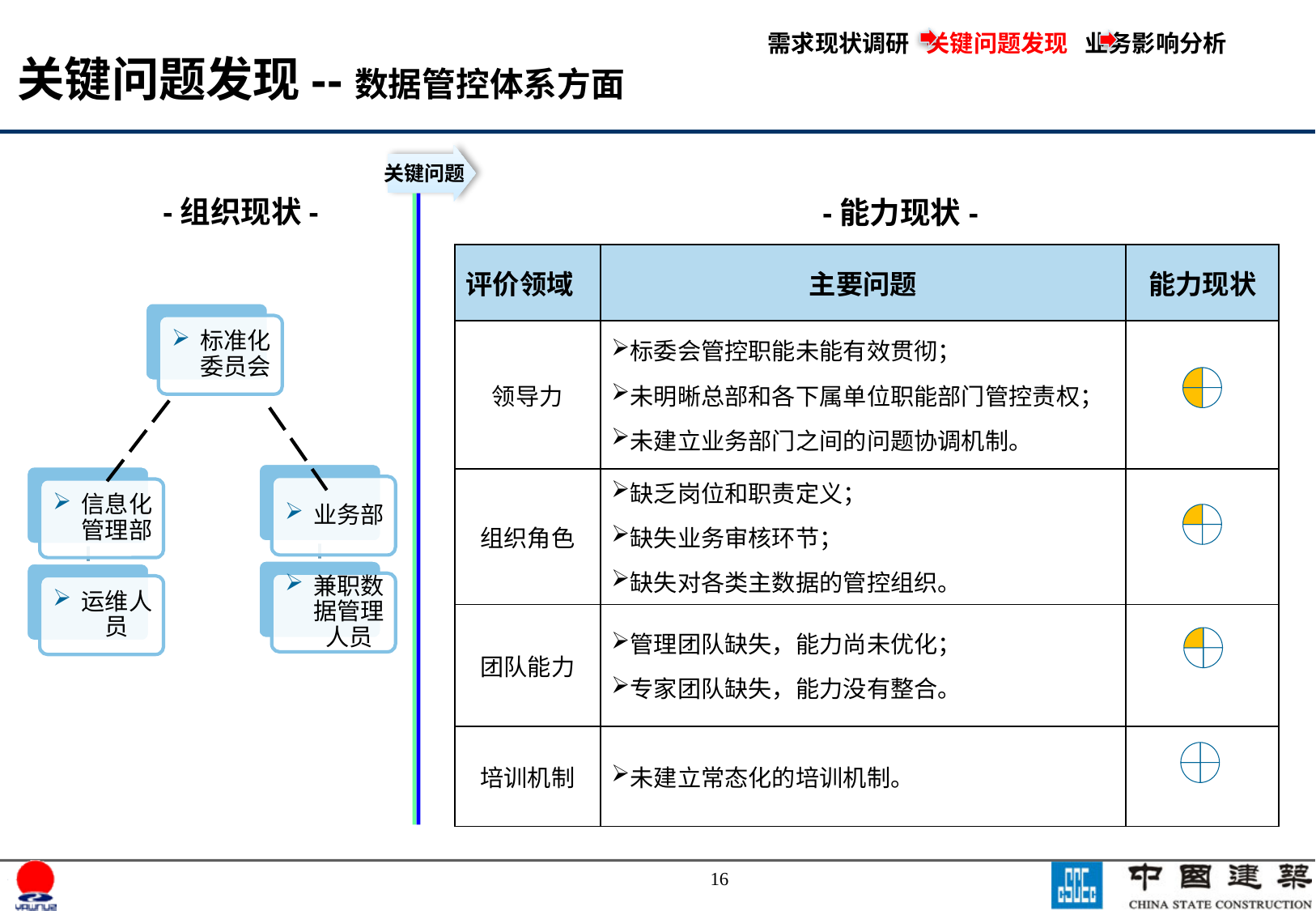

需求现状调研   关键问题发现   业务影响分析
# 关键问题发现--数据管控体系方面

关键问题

-组织现状-
-能力现状-
信息化管理部
运维人员
业务部
兼职数据管理人员
标准化委员会
| 评价领域 | 主要问题 | 能力现状 |
| --- | --- | --- |
| 领导力 | 标委会管控职能未能有效贯彻； 未明晰总部和各下属单位职能部门管控责权； 未建立业务部门之间的问题协调机制。 |  |
| 组织角色 | 缺乏岗位和职责定义； 缺失业务审核环节； 缺失对各类主数据的管控组织。 |  |
| 团队能力 | 管理团队缺失，能力尚未优化； 专家团队缺失，能力没有整合。 |  |
| 培训机制 | 未建立常态化的培训机制。 |  |

16